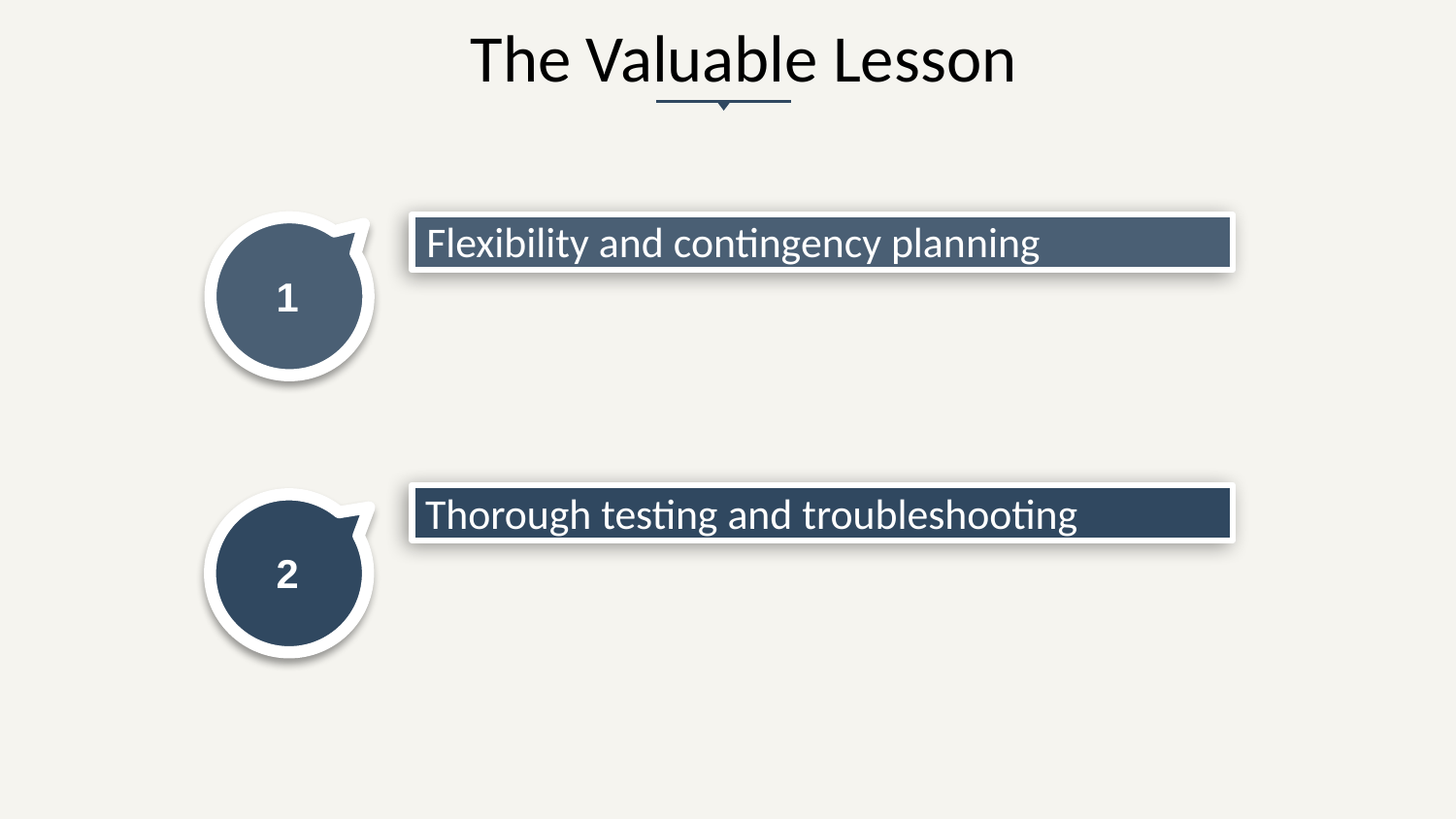

The Valuable Lesson

Flexibility and contingency planning
1

Thorough testing and troubleshooting
2
延迟符号